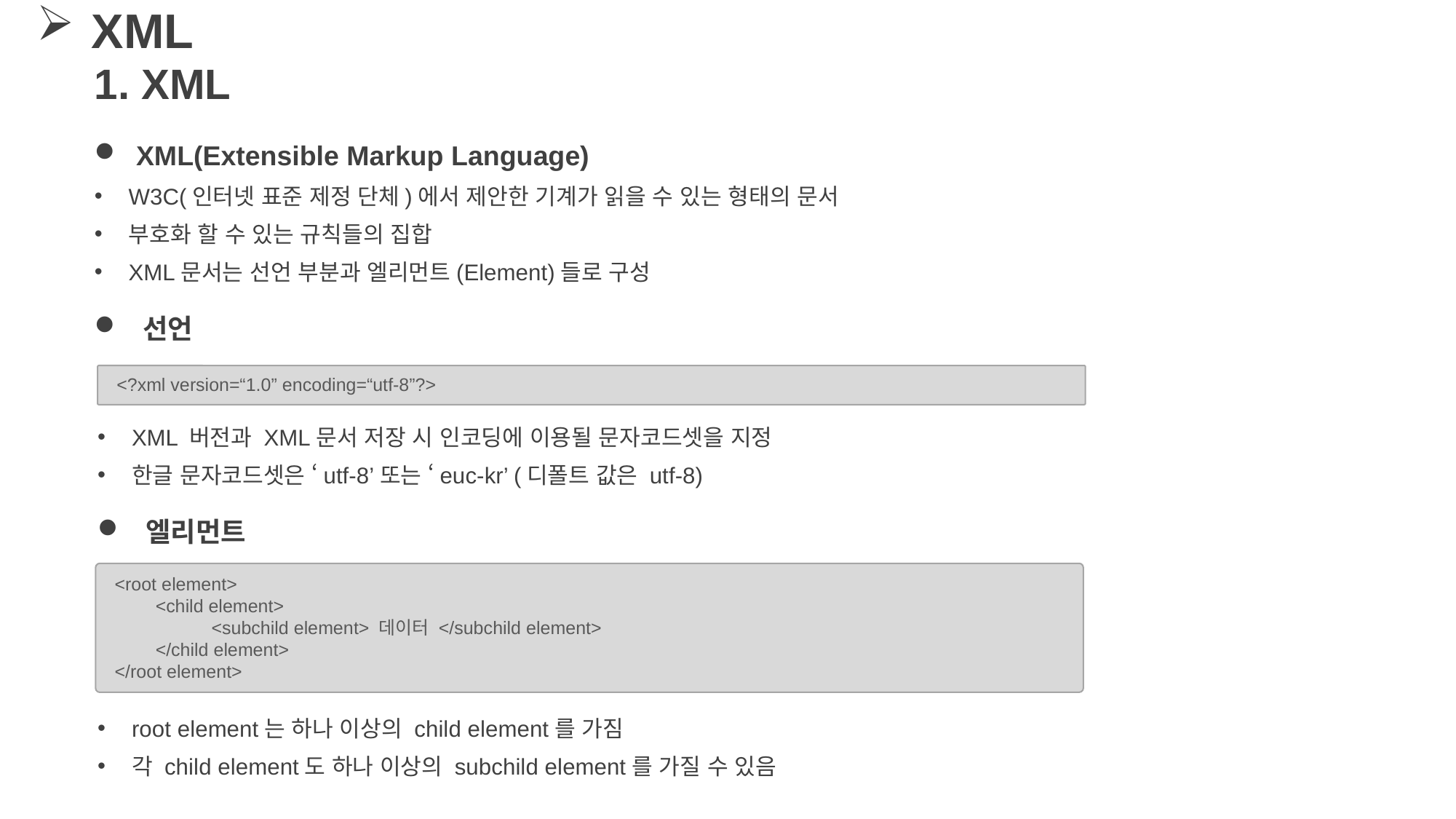

XML
1. XML
 XML(Extensible Markup Language)
W3C(인터넷 표준 제정 단체)에서 제안한 기계가 읽을 수 있는 형태의 문서
부호화 할 수 있는 규칙들의 집합
XML문서는 선언 부분과 엘리먼트(Element)들로 구성

 선언

<?xml version=“1.0” encoding=“utf-8”?>
XML 버전과 XML문서 저장 시 인코딩에 이용될 문자코드셋을 지정
한글 문자코드셋은 ‘utf-8’또는 ‘euc-kr’ (디폴트 값은 utf-8)

 엘리먼트

<root element>
        <child element>
                   <subchild element> 데이터 </subchild element>
        </child element>
</root element>
root element는 하나 이상의 child element를 가짐
각 child element도 하나 이상의 subchild element를 가질 수 있음